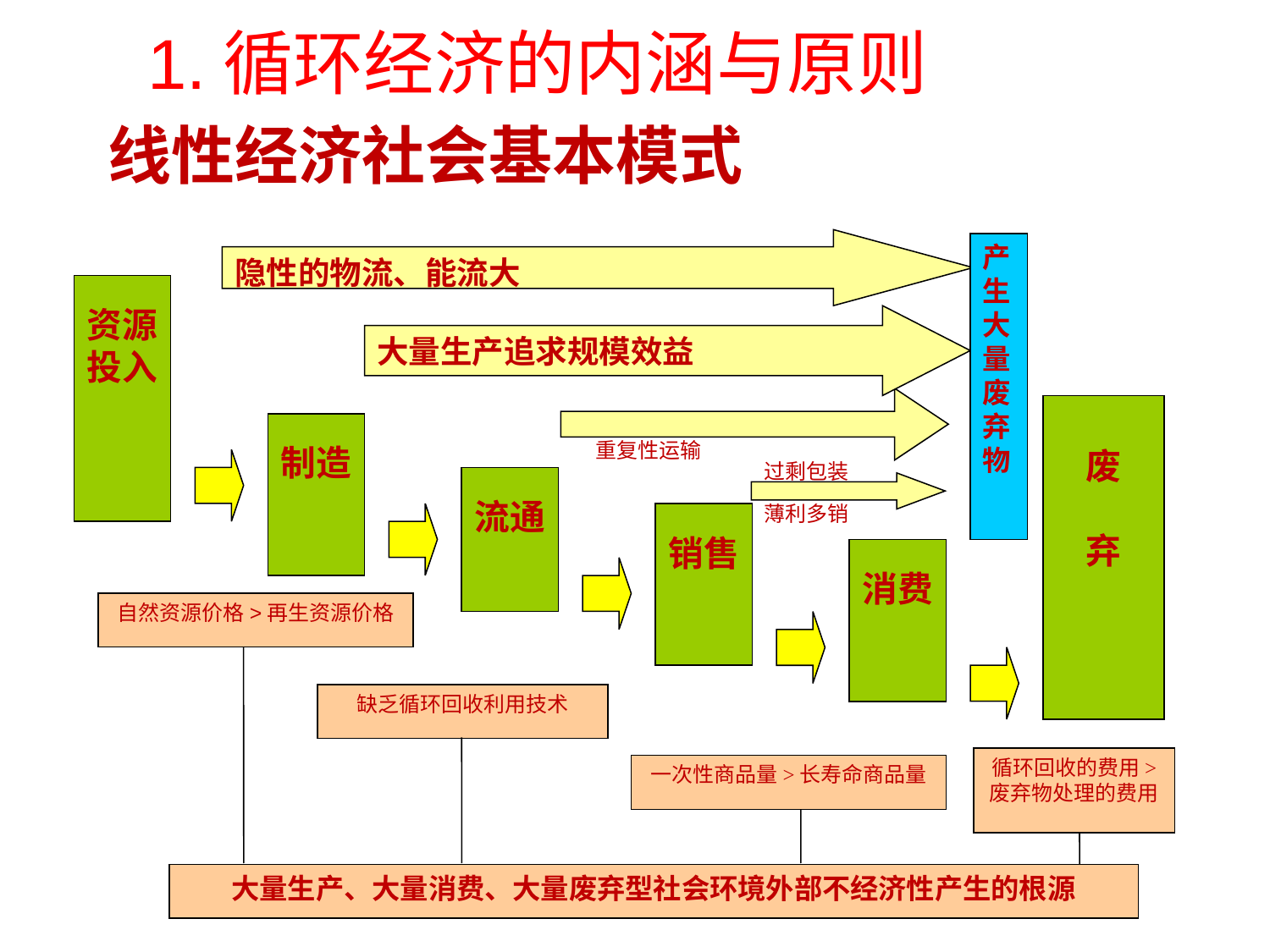

1.循环经济的内涵与原则
# 线性经济社会基本模式
隐性的物流、能流大
产生大量废弃物

资源投入
大量生产追求规模效益

废

弃

制造
重复性运输

过剩包装

流通
薄利多销

消费

自然资源价格>再生资源价格

缺乏循环回收利用技术

循环回收的费用>
废弃物处理的费用
一次性商品量>长寿命商品量

大量生产、大量消费、大量废弃型社会环境外部不经济性产生的根源

销售